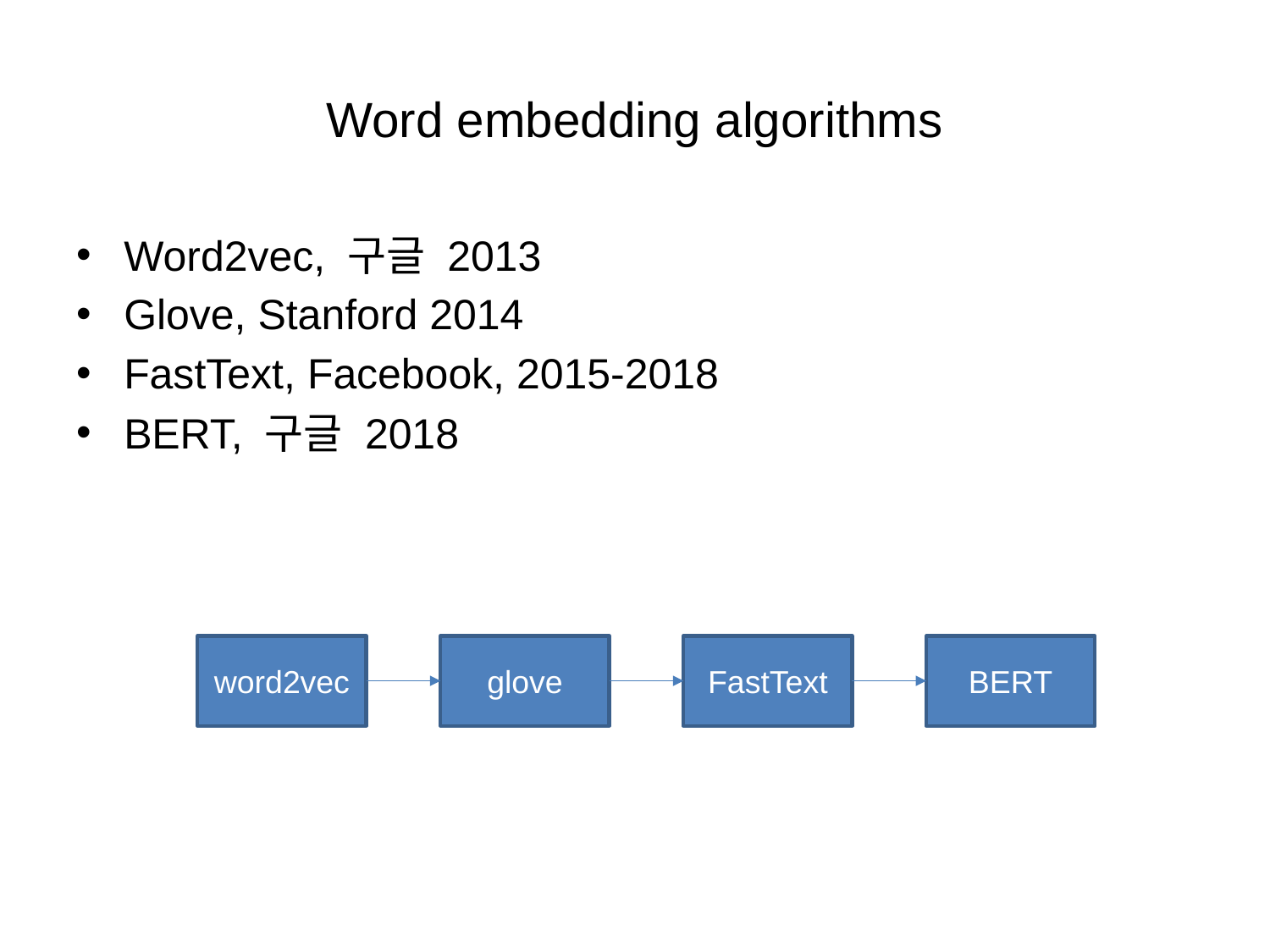

# Word embedding algorithms
Word2vec, 구글 2013
Glove, Stanford 2014
FastText, Facebook, 2015-2018
BERT, 구글 2018
word2vec
glove
FastText
BERT